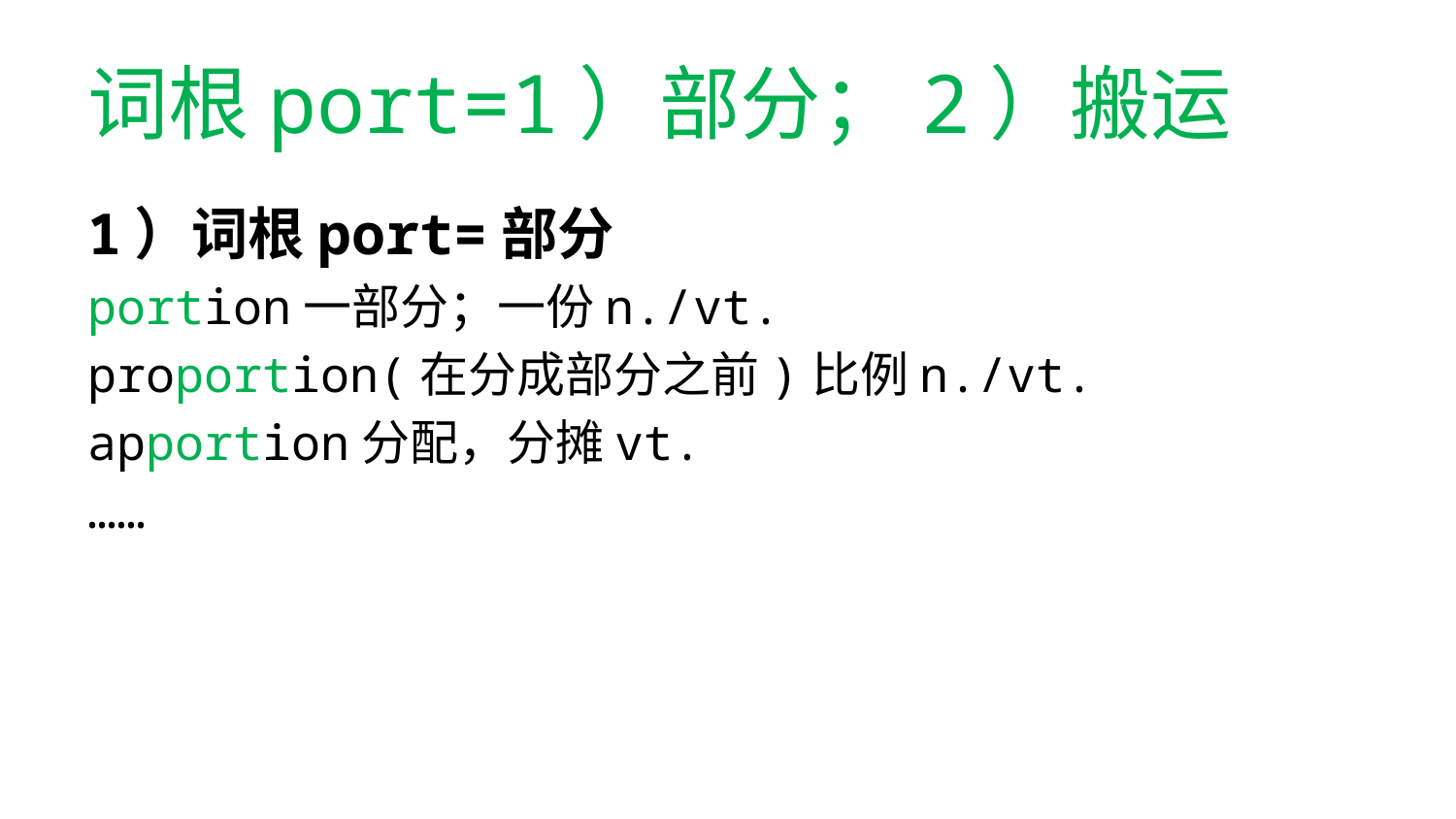

# 词根port=1）部分；2）搬运
1）词根port=部分
portion一部分；一份n./vt.
proportion(在分成部分之前)比例n./vt.
apportion分配，分摊vt.
……